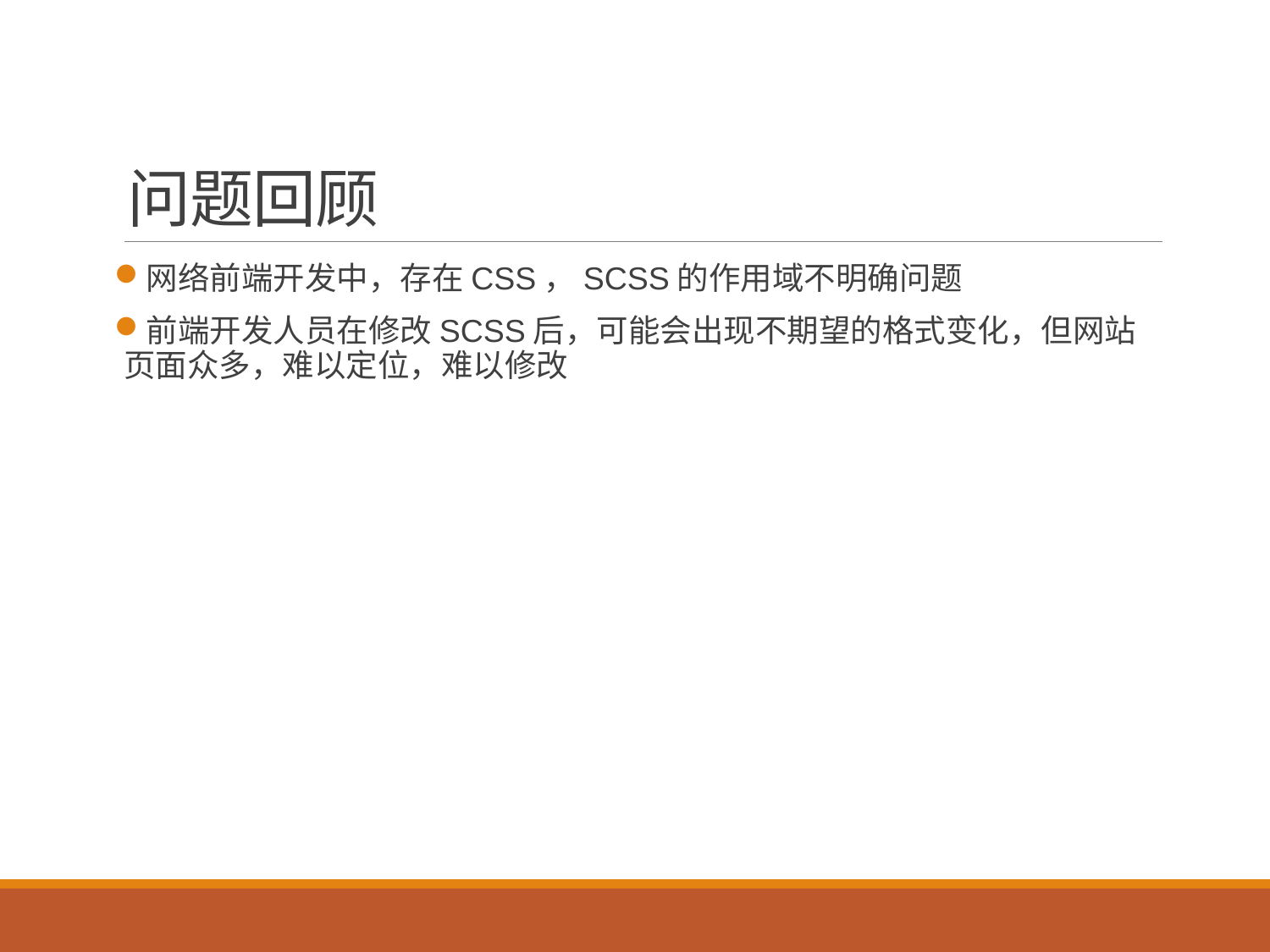

# 问题回顾
网络前端开发中，存在CSS，SCSS的作用域不明确问题
前端开发人员在修改SCSS后，可能会出现不期望的格式变化，但网站页面众多，难以定位，难以修改